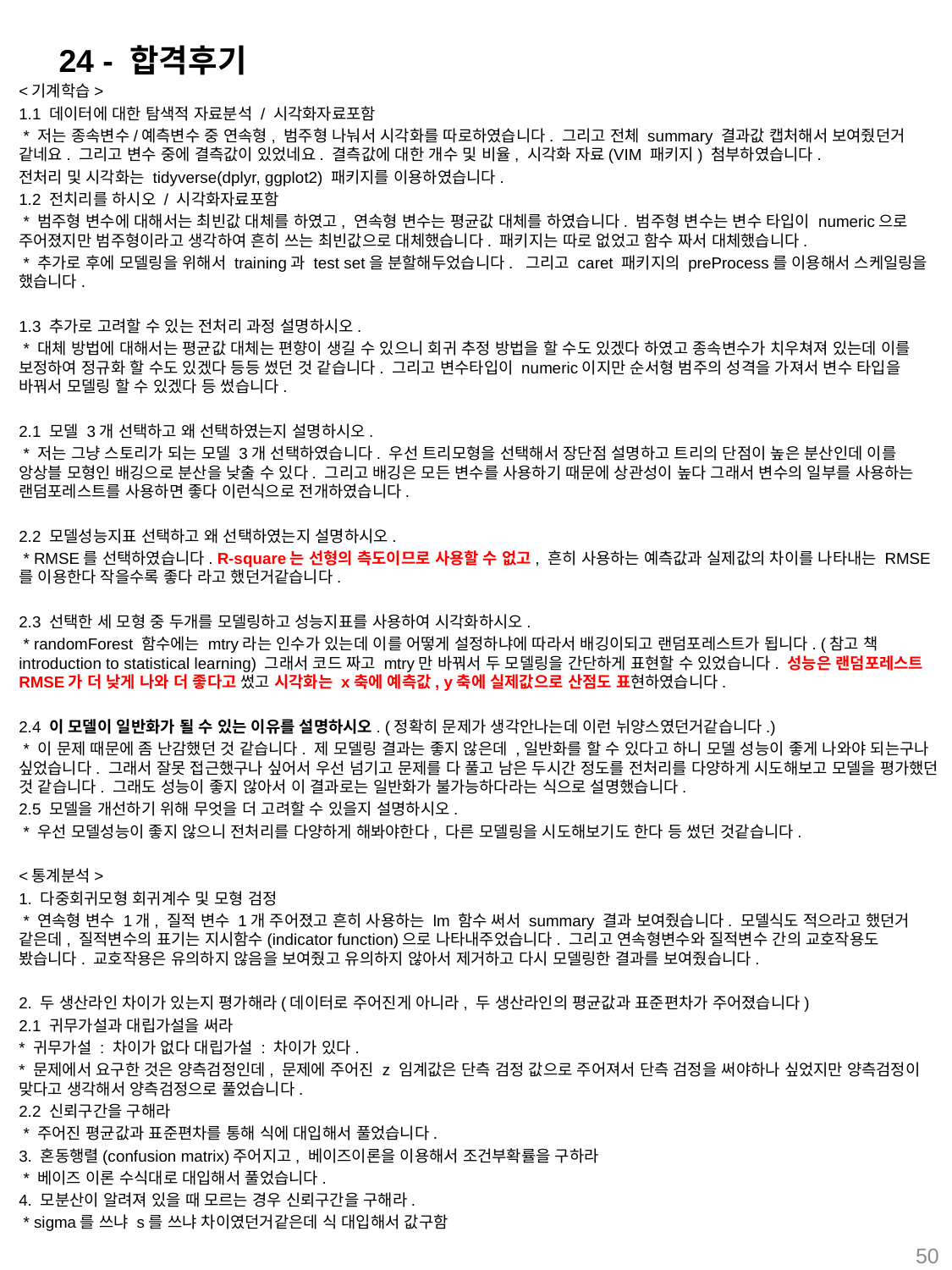

# 24 - 합격후기
<기계학습>
1.1 데이터에 대한 탐색적 자료분석 / 시각화자료포함
 * 저는 종속변수/예측변수 중 연속형, 범주형 나눠서 시각화를 따로하였습니다. 그리고 전체 summary 결과값 캡처해서 보여줬던거 같네요. 그리고 변수 중에 결측값이 있었네요. 결측값에 대한 개수 및 비율, 시각화 자료(VIM 패키지) 첨부하였습니다.
전처리 및 시각화는 tidyverse(dplyr, ggplot2) 패키지를 이용하였습니다.
1.2 전치리를 하시오 / 시각화자료포함
 * 범주형 변수에 대해서는 최빈값 대체를 하였고, 연속형 변수는 평균값 대체를 하였습니다. 범주형 변수는 변수 타입이 numeric으로 주어졌지만 범주형이라고 생각하여 흔히 쓰는 최빈값으로 대체했습니다. 패키지는 따로 없었고 함수 짜서 대체했습니다.
 * 추가로 후에 모델링을 위해서 training과 test set을 분할해두었습니다.  그리고 caret 패키지의 preProcess를 이용해서 스케일링을 했습니다.
​
1.3 추가로 고려할 수 있는 전처리 과정 설명하시오.
 * 대체 방법에 대해서는 평균값 대체는 편향이 생길 수 있으니 회귀 추정 방법을 할 수도 있겠다 하였고 종속변수가 치우쳐져 있는데 이를 보정하여 정규화 할 수도 있겠다 등등 썼던 것 같습니다. 그리고 변수타입이 numeric이지만 순서형 범주의 성격을 가져서 변수 타입을 바꿔서 모델링 할 수 있겠다 등 썼습니다.
​
2.1 모델 3개 선택하고 왜 선택하였는지 설명하시오.
 * 저는 그냥 스토리가 되는 모델 3개 선택하였습니다. 우선 트리모형을 선택해서 장단점 설명하고 트리의 단점이 높은 분산인데 이를 앙상블 모형인 배깅으로 분산을 낮출 수 있다. 그리고 배깅은 모든 변수를 사용하기 때문에 상관성이 높다 그래서 변수의 일부를 사용하는 랜덤포레스트를 사용하면 좋다 이런식으로 전개하였습니다.
​
2.2 모델성능지표 선택하고 왜 선택하였는지 설명하시오.
 * RMSE를 선택하였습니다. R-square는 선형의 측도이므로 사용할 수 없고, 흔히 사용하는 예측값과 실제값의 차이를 나타내는 RMSE를 이용한다 작을수록 좋다 라고 했던거같습니다.
​
2.3 선택한 세 모형 중 두개를 모델링하고 성능지표를 사용하여 시각화하시오.
 * randomForest 함수에는 mtry라는 인수가 있는데 이를 어떻게 설정하냐에 따라서 배깅이되고 랜덤포레스트가 됩니다. (참고 책 introduction to statistical learning) 그래서 코드 짜고 mtry만 바꿔서 두 모델링을 간단하게 표현할 수 있었습니다. 성능은 랜덤포레스트 RMSE가 더 낮게 나와 더 좋다고 썼고 시각화는 x축에 예측값, y축에 실제값으로 산점도 표현하였습니다.
​
2.4 이 모델이 일반화가 될 수 있는 이유를 설명하시오. (정확히 문제가 생각안나는데 이런 뉘양스였던거같습니다.)
 * 이 문제 때문에 좀 난감했던 것 같습니다. 제 모델링 결과는 좋지 않은데 ,일반화를 할 수 있다고 하니 모델 성능이 좋게 나와야 되는구나 싶었습니다. 그래서 잘못 접근했구나 싶어서 우선 넘기고 문제를 다 풀고 남은 두시간 정도를 전처리를 다양하게 시도해보고 모델을 평가했던 것 같습니다. 그래도 성능이 좋지 않아서 이 결과로는 일반화가 불가능하다라는 식으로 설명했습니다.
2.5 모델을 개선하기 위해 무엇을 더 고려할 수 있을지 설명하시오.
 * 우선 모델성능이 좋지 않으니 전처리를 다양하게 해봐야한다, 다른 모델링을 시도해보기도 한다 등 썼던 것같습니다.
​
<통계분석>
1. 다중회귀모형 회귀계수 및 모형 검정
 * 연속형 변수 1개, 질적 변수 1개 주어졌고 흔히 사용하는 lm 함수 써서 summary 결과 보여줬습니다. 모델식도 적으라고 했던거 같은데, 질적변수의 표기는 지시함수(indicator function)으로 나타내주었습니다. 그리고 연속형변수와 질적변수 간의 교호작용도 봤습니다. 교호작용은 유의하지 않음을 보여줬고 유의하지 않아서 제거하고 다시 모델링한 결과를 보여줬습니다.
​
2. 두 생산라인 차이가 있는지 평가해라(데이터로 주어진게 아니라, 두 생산라인의 평균값과 표준편차가 주어졌습니다)
2.1 귀무가설과 대립가설을 써라
* 귀무가설 : 차이가 없다 대립가설 : 차이가 있다.
* 문제에서 요구한 것은 양측검정인데, 문제에 주어진 z 임계값은 단측 검정 값으로 주어져서 단측 검정을 써야하나 싶었지만 양측검정이 맞다고 생각해서 양측검정으로 풀었습니다.
2.2 신뢰구간을 구해라
 * 주어진 평균값과 표준편차를 통해 식에 대입해서 풀었습니다.
3. 혼동행렬(confusion matrix)주어지고, 베이즈이론을 이용해서 조건부확률을 구하라
 * 베이즈 이론 수식대로 대입해서 풀었습니다.
4. 모분산이 알려져 있을 때 모르는 경우 신뢰구간을 구해라.
 * sigma를 쓰냐 s를 쓰냐 차이였던거같은데 식 대입해서 값구함
50